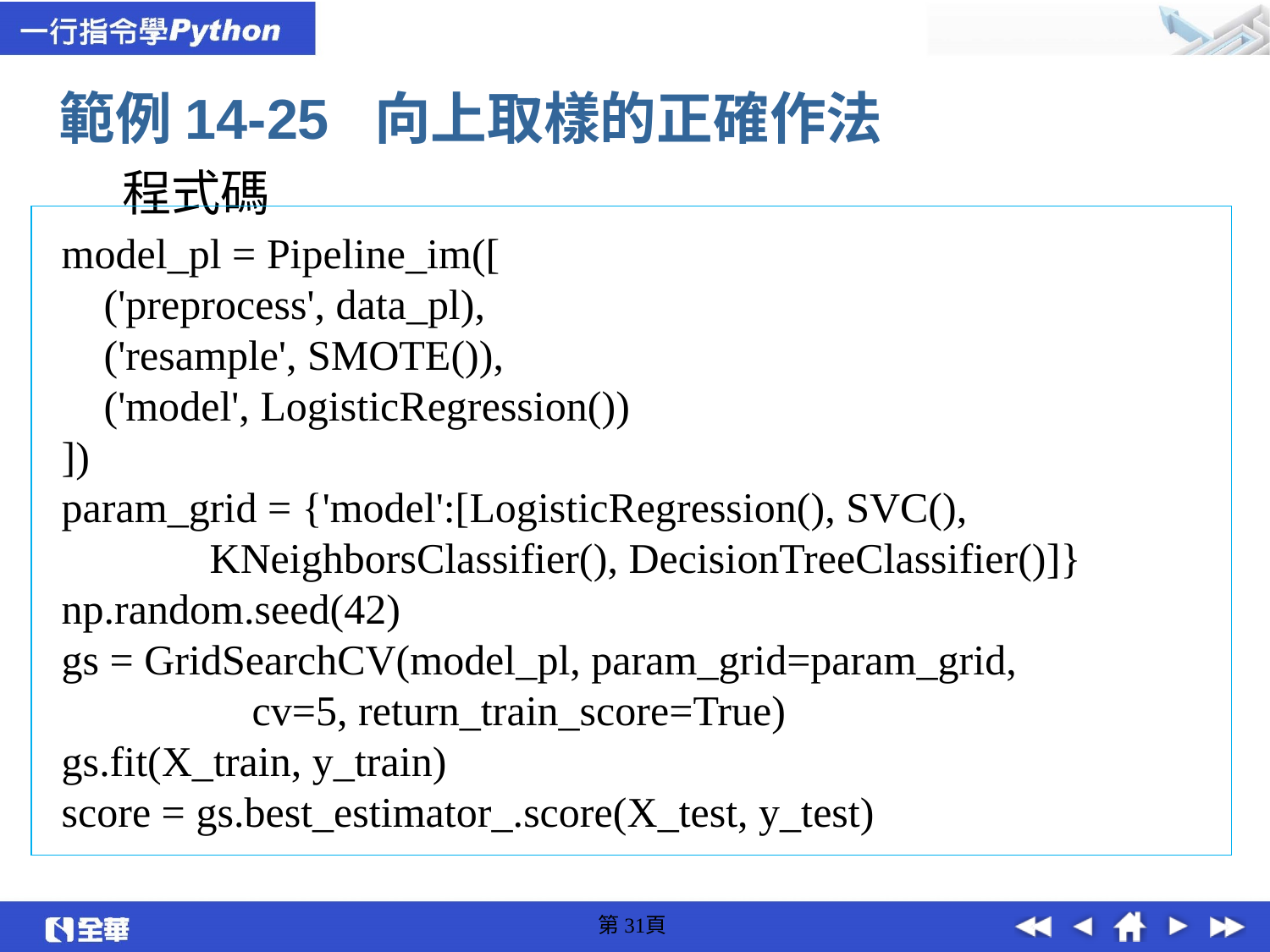

範例14-25  向上取樣的正確作法
程式碼
model_pl = Pipeline_im([
    ('preprocess', data_pl),
    ('resample', SMOTE()),
    ('model', LogisticRegression())
])
param_grid = {'model':[LogisticRegression(), SVC(),
              KNeighborsClassifier(), DecisionTreeClassifier()]}
np.random.seed(42)
gs = GridSearchCV(model_pl, param_grid=param_grid,
                  cv=5, return_train_score=True)
gs.fit(X_train, y_train)
score = gs.best_estimator_.score(X_test, y_test)